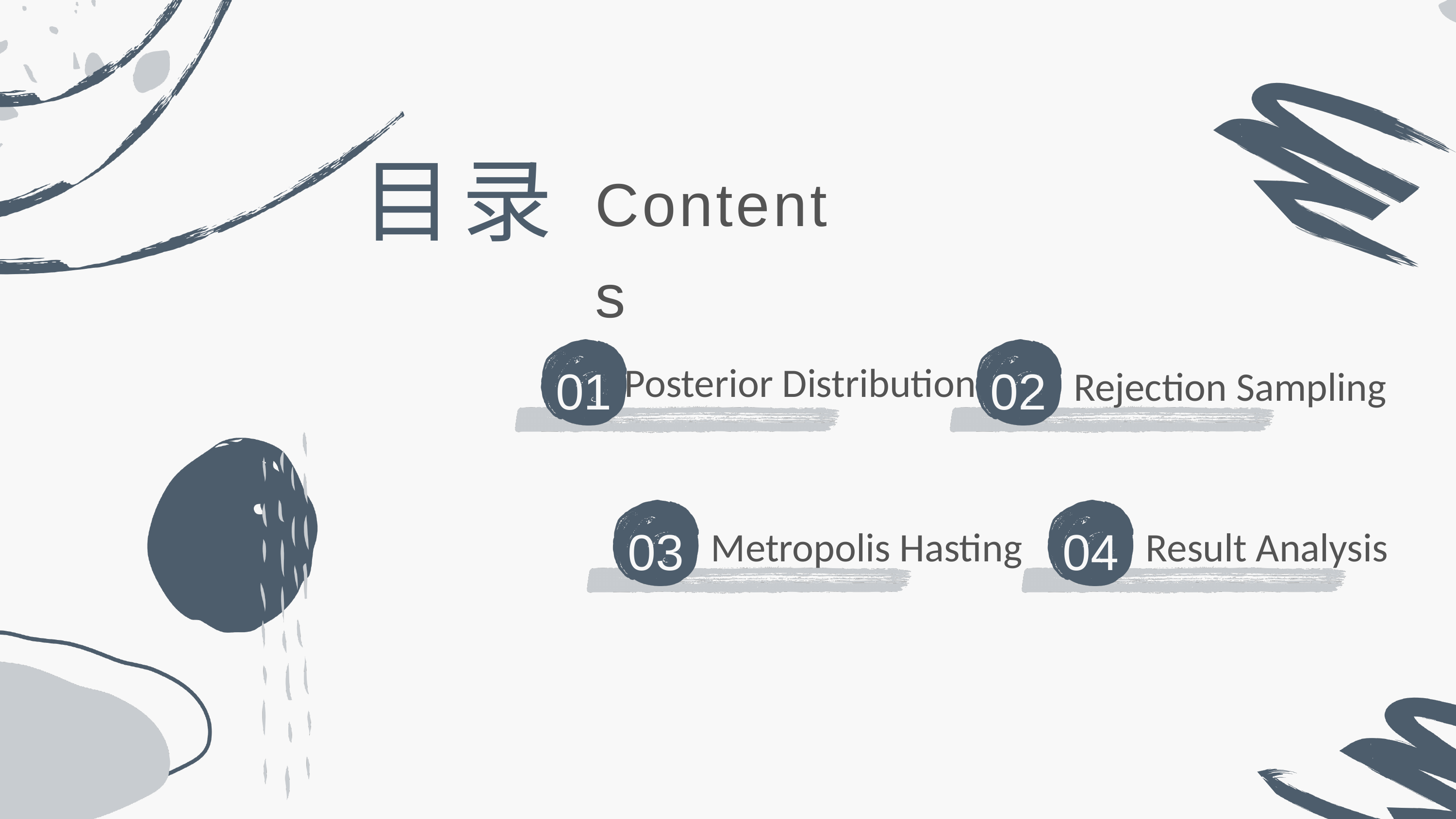

目录
Contents

01
02
Posterior Distribution
Rejection Sampling

03
04
Result Analysis
Metropolis Hasting